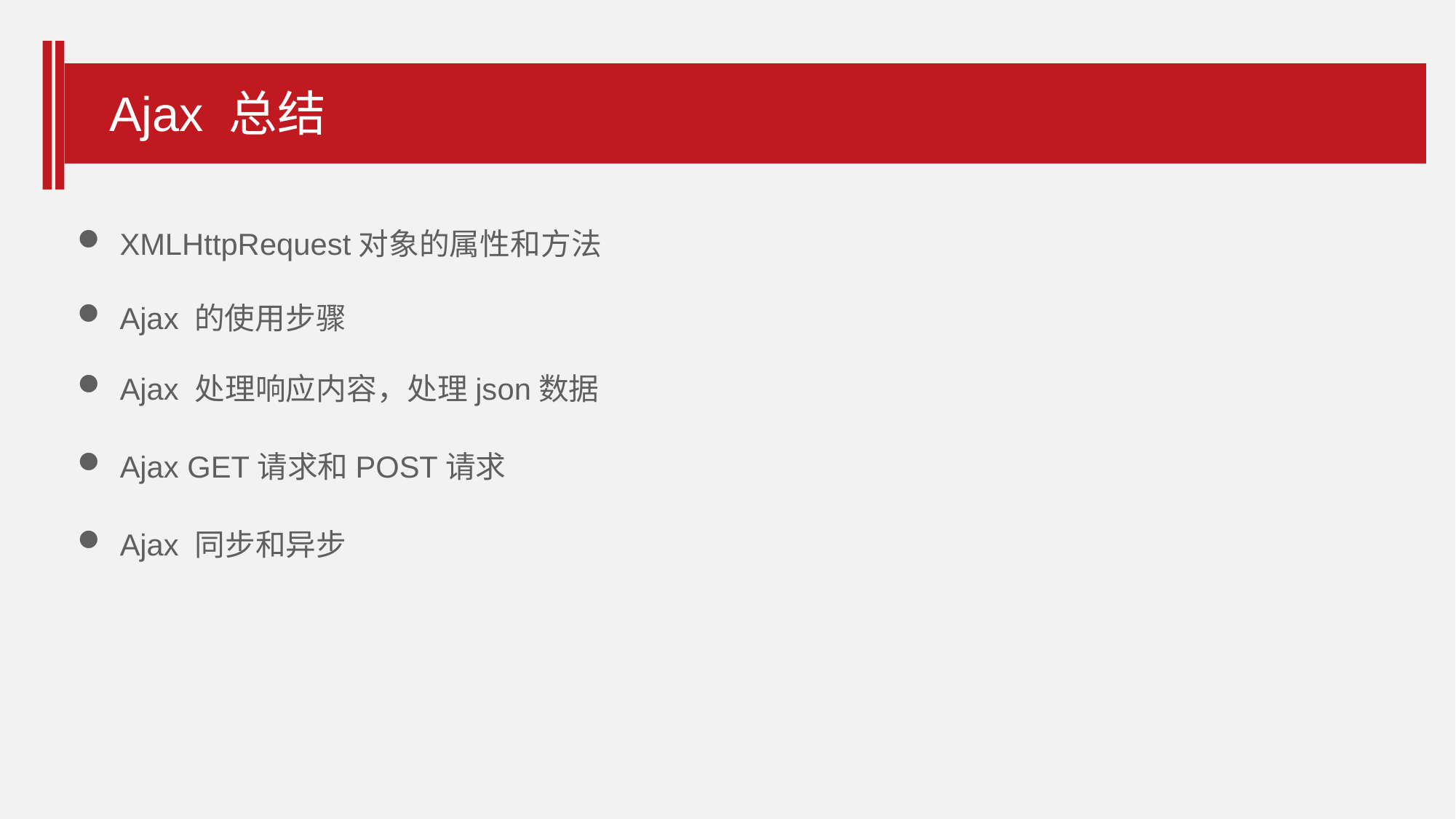

Ajax 总结
 XMLHttpRequest对象的属性和方法
 Ajax 的使用步骤
 Ajax 处理响应内容，处理json数据
 Ajax GET请求和POST请求

 Ajax 同步和异步